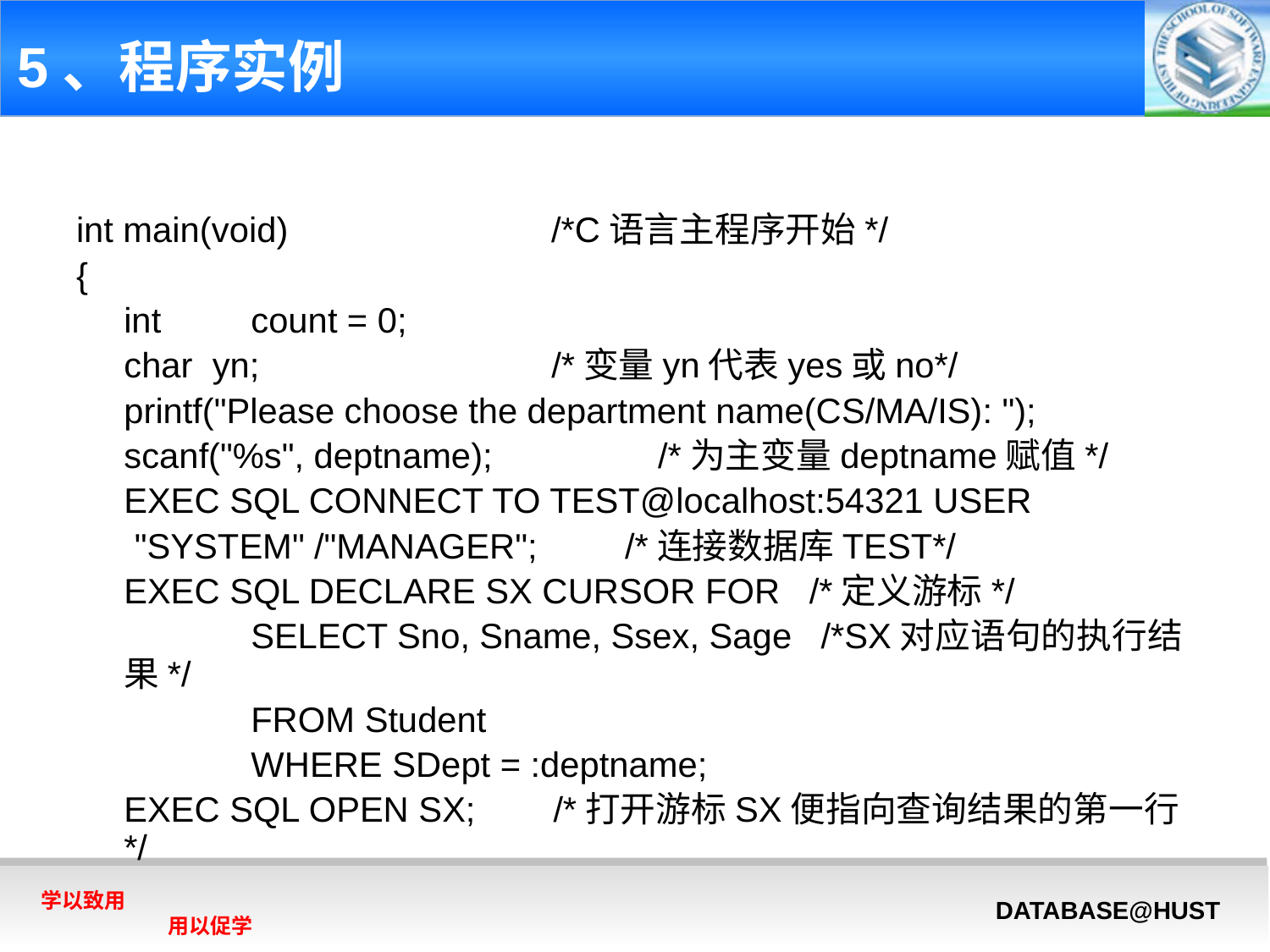

# 5、程序实例
int main(void)                           /*C语言主程序开始*/
{
	int 	count = 0;
	char  yn;                              /*变量yn代表yes或no*/
	printf("Please choose the department name(CS/MA/IS): ");
	scanf("%s", deptname);                 /*为主变量deptname赋值*/
	EXEC SQL CONNECT TO TEST@localhost:54321 USER
      "SYSTEM" /"MANAGER";         /*连接数据库TEST*/
	EXEC SQL DECLARE SX CURSOR FOR   /*定义游标*/
		SELECT Sno, Sname, Ssex, Sage   /*SX对应语句的执行结果*/
		FROM Student
		WHERE SDept = :deptname;
	EXEC SQL OPEN SX;        /*打开游标SX便指向查询结果的第一行*/